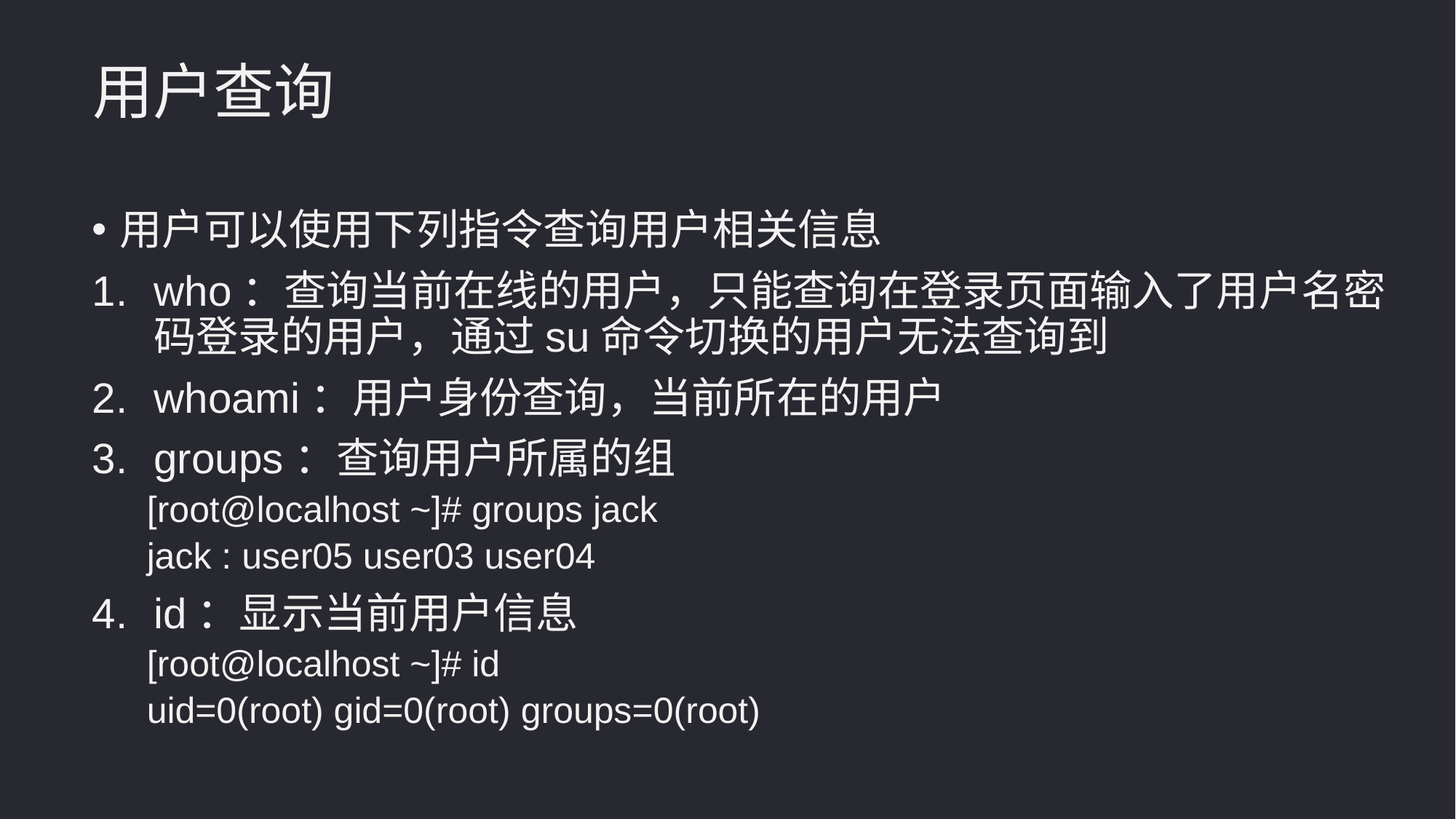

用户查询
用户可以使用下列指令查询用户相关信息
who：查询当前在线的用户，只能查询在登录页面输入了用户名密码登录的用户，通过su命令切换的用户无法查询到
whoami：用户身份查询，当前所在的用户
groups：查询用户所属的组
[root@localhost ~]# groups jack
jack : user05 user03 user04
id：显示当前用户信息
[root@localhost ~]# id
uid=0(root) gid=0(root) groups=0(root)